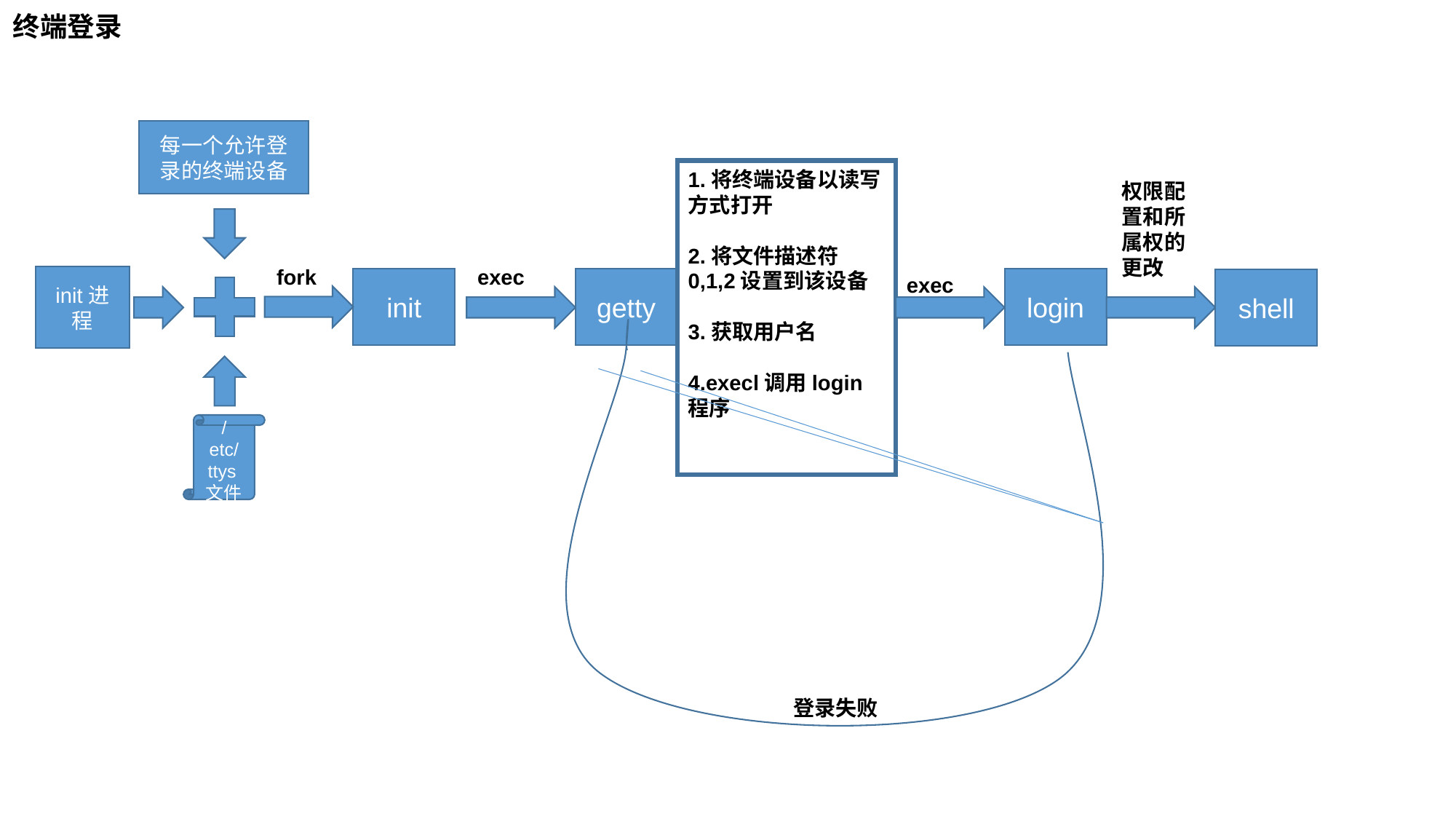

终端登录
每一个允许登录的终端设备

1.将终端设备以读写方式打开

2.将文件描述符0,1,2设置到该设备

3.获取用户名

4.execl调用login程序
权限配置和所属权的更改

fork
exec

init进程

exec
getty
login
init
shell

/etc/ttys文件
登录失败